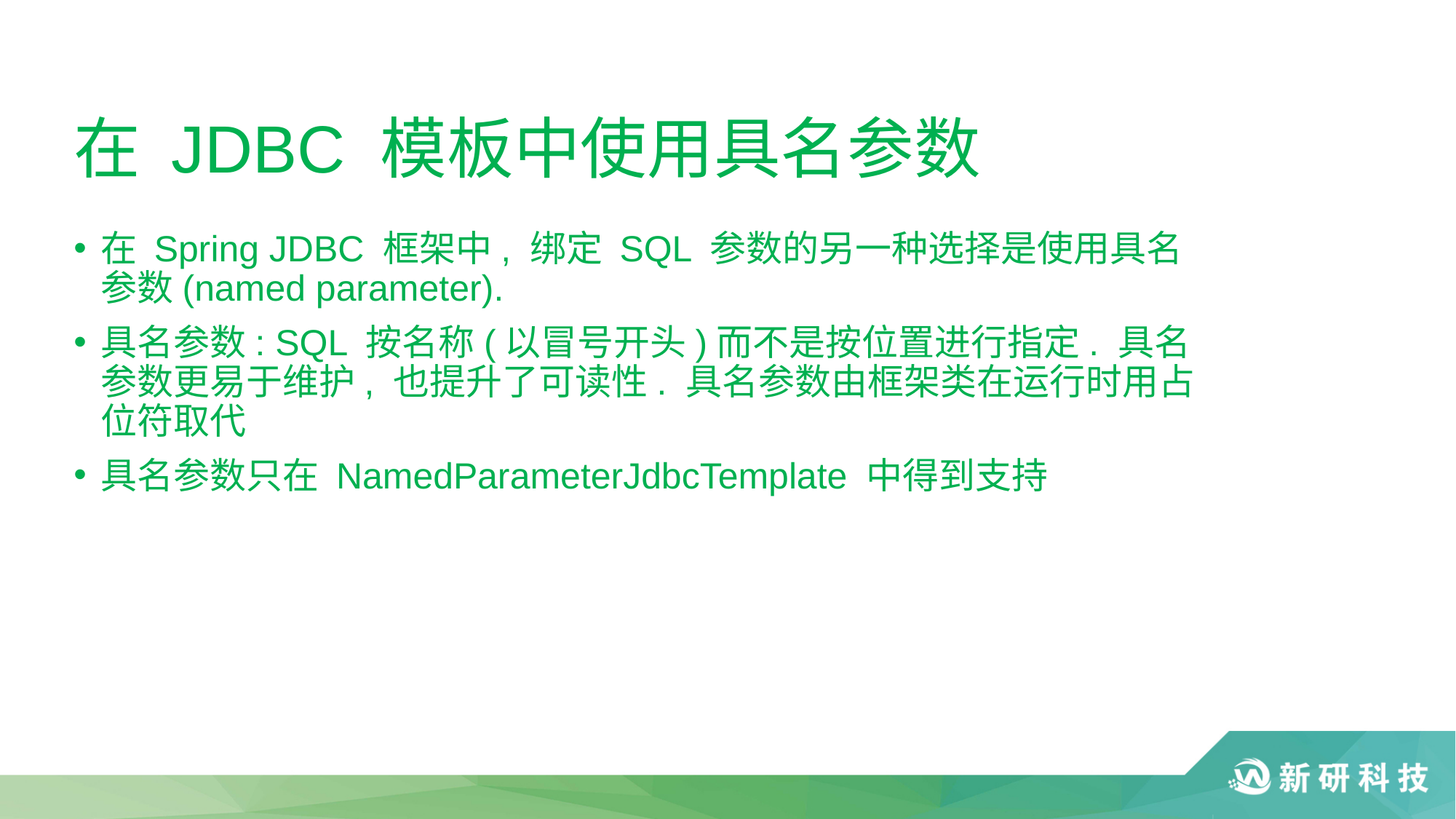

# 在 JDBC 模板中使用具名参数
在 Spring JDBC 框架中, 绑定 SQL 参数的另一种选择是使用具名参数(named parameter).
具名参数: SQL 按名称(以冒号开头)而不是按位置进行指定. 具名参数更易于维护, 也提升了可读性. 具名参数由框架类在运行时用占位符取代
具名参数只在 NamedParameterJdbcTemplate 中得到支持